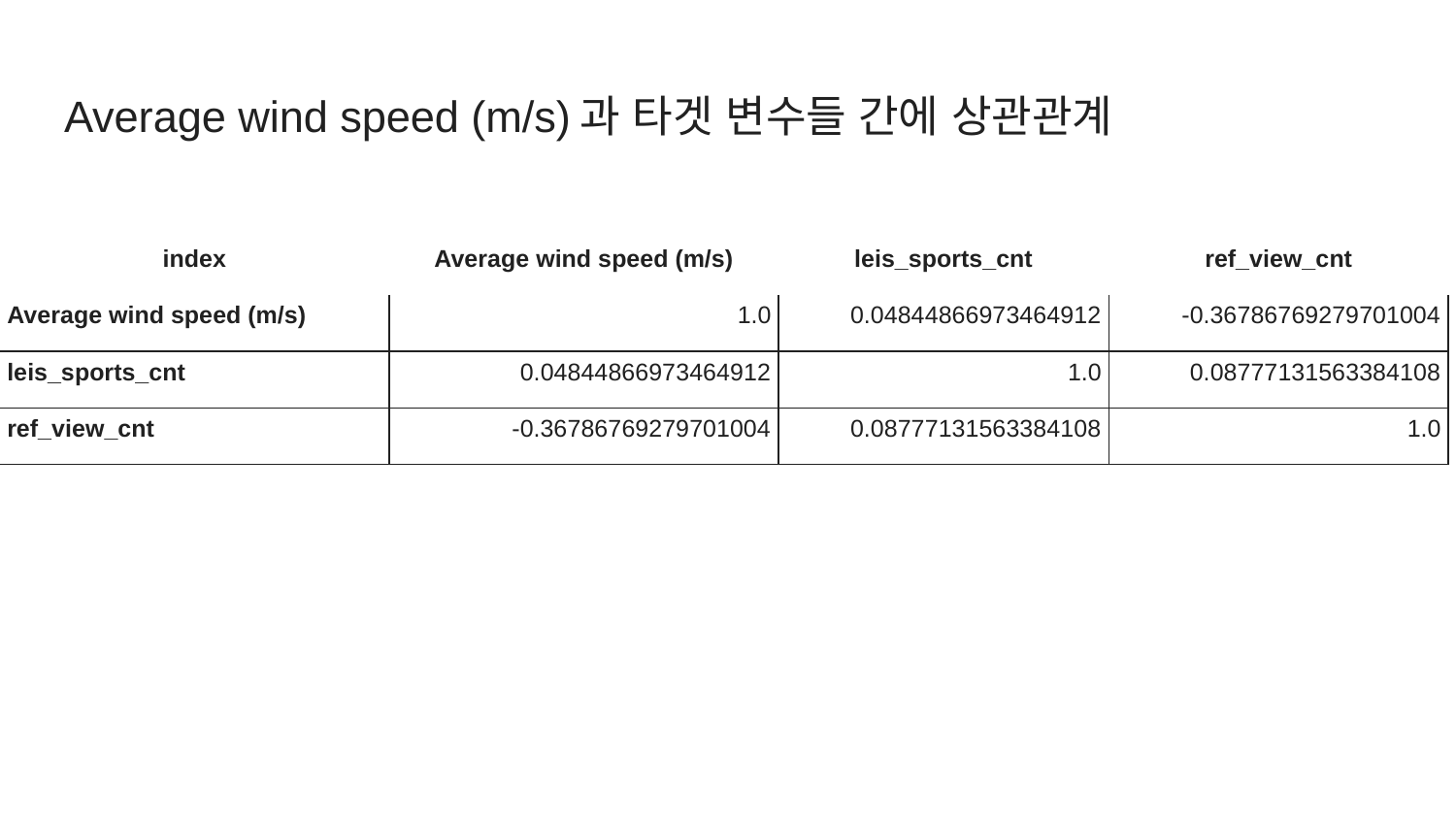

# Average wind speed (m/s)과 타겟 변수들 간에 상관관계
| index | Average wind speed (m/s) | leis\_sports\_cnt | ref\_view\_cnt |
| --- | --- | --- | --- |
| Average wind speed (m/s) | 1.0 | 0.04844866973464912 | -0.36786769279701004 |
| leis\_sports\_cnt | 0.04844866973464912 | 1.0 | 0.08777131563384108 |
| ref\_view\_cnt | -0.36786769279701004 | 0.08777131563384108 | 1.0 |